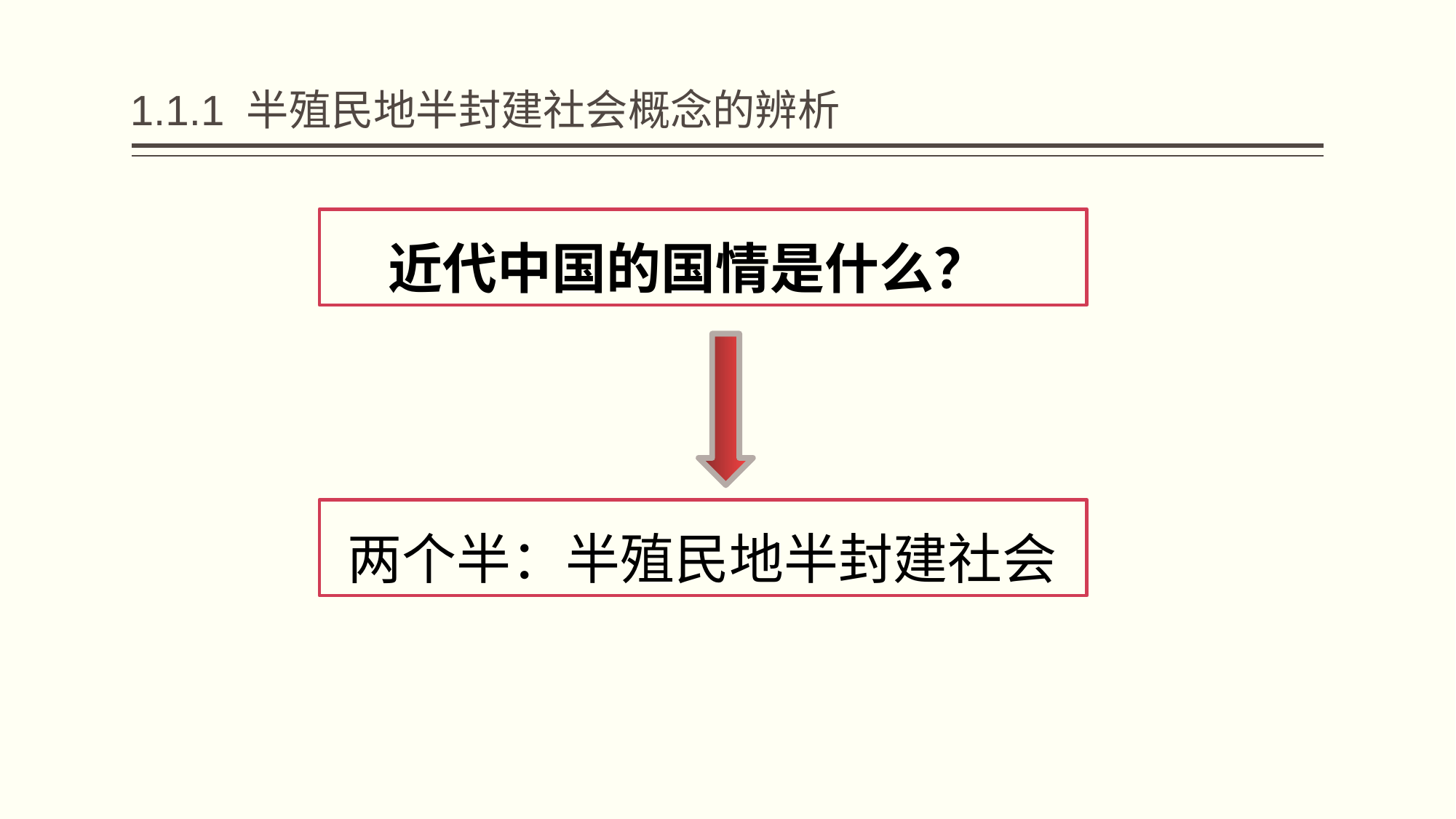

# 1.1.1 半殖民地半封建社会概念的辨析
     近代中国的国情是什么？

 两个半：半殖民地半封建社会